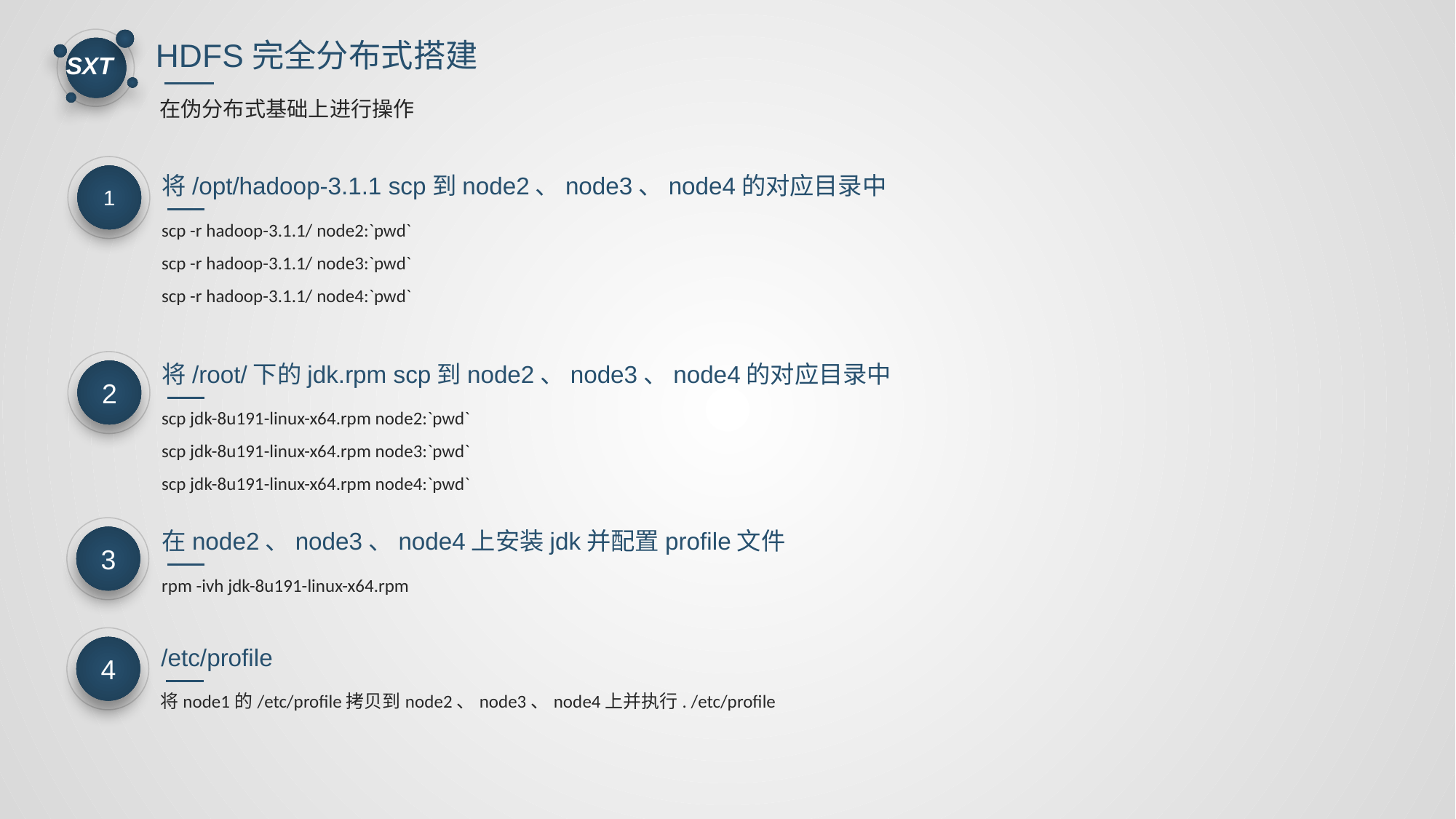

HDFS完全分布式搭建
在伪分布式基础上进行操作

1
将/opt/hadoop-3.1.1 scp到node2、node3、node4的对应目录中
scp -r hadoop-3.1.1/ node2:`pwd`
scp -r hadoop-3.1.1/ node3:`pwd`
scp -r hadoop-3.1.1/ node4:`pwd`

2
将/root/下的jdk.rpm scp到node2、node3、node4的对应目录中
scp jdk-8u191-linux-x64.rpm node2:`pwd`
scp jdk-8u191-linux-x64.rpm node3:`pwd`
scp jdk-8u191-linux-x64.rpm node4:`pwd`

3
在node2、node3、node4上安装jdk并配置profile文件
rpm -ivh jdk-8u191-linux-x64.rpm

4
/etc/profile
将node1的/etc/profile拷贝到node2、node3、node4上并执行. /etc/profile